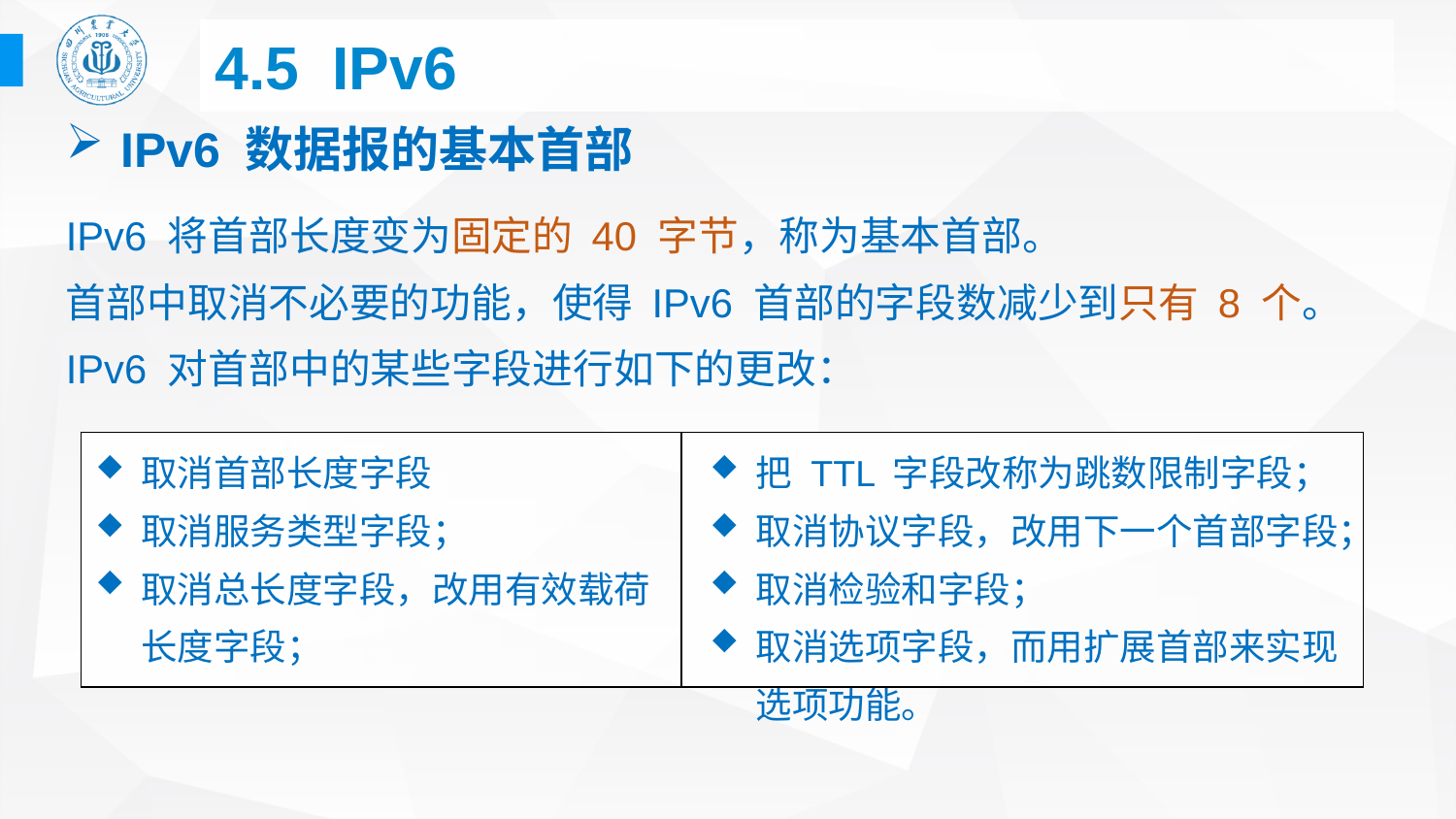

# 4.5  IPv6
IPv6 数据报的基本首部
IPv6 将首部长度变为固定的 40 字节，称为基本首部。
首部中取消不必要的功能，使得 IPv6 首部的字段数减少到只有 8 个。
IPv6 对首部中的某些字段进行如下的更改：
| 取消首部长度字段 取消服务类型字段； 取消总长度字段，改用有效载荷长度字段； | 把 TTL 字段改称为跳数限制字段； 取消协议字段，改用下一个首部字段； 取消检验和字段； 取消选项字段，而用扩展首部来实现选项功能。 |
| --- | --- |